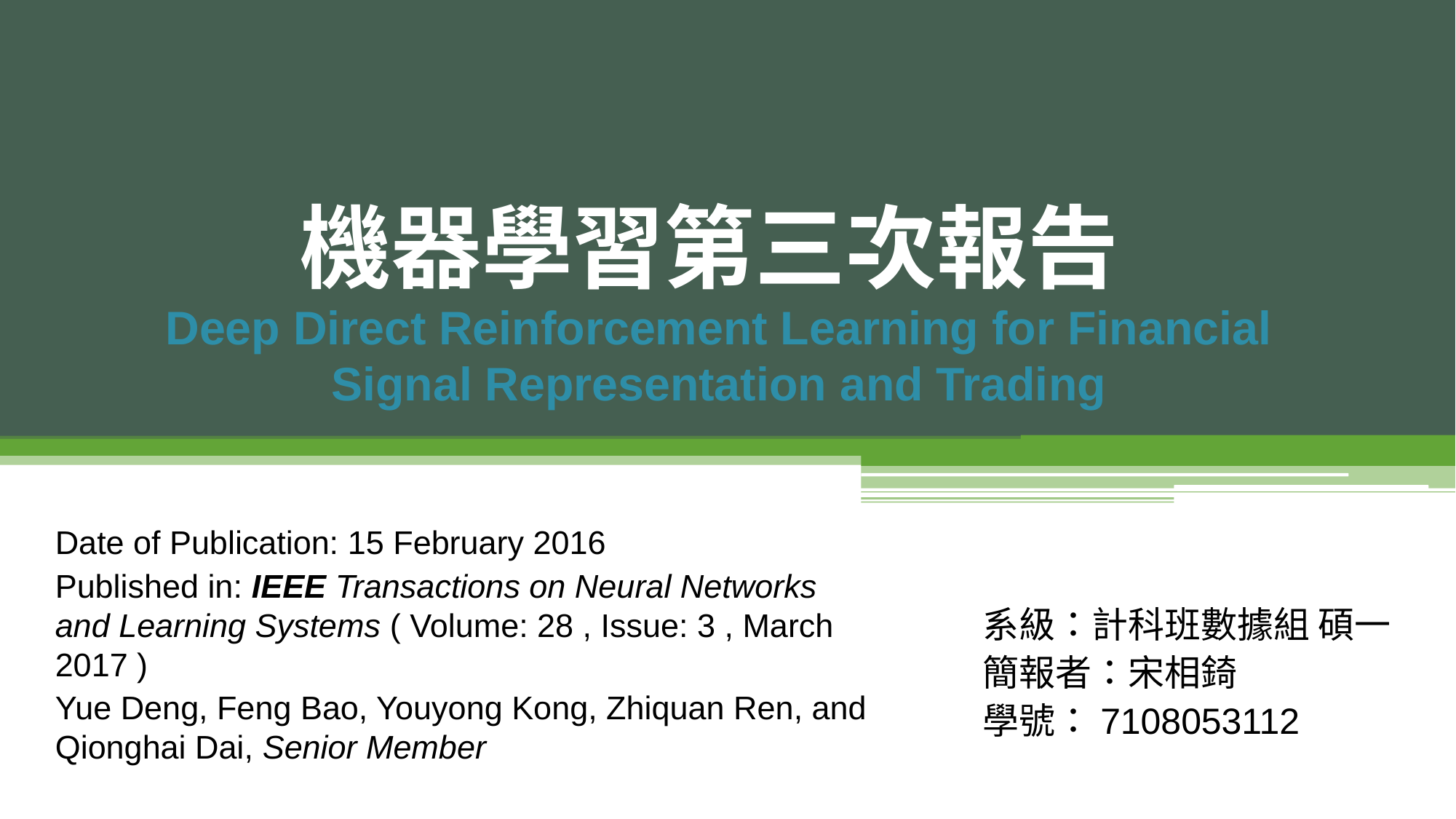

# 機器學習第三次報告
Deep Direct Reinforcement Learning for Financial Signal Representation and Trading
Date of Publication: 15 February 2016
Published in: IEEE Transactions on Neural Networks and Learning Systems ( Volume: 28 , Issue: 3 , March 2017 )
Yue Deng, Feng Bao, Youyong Kong, Zhiquan Ren, and Qionghai Dai, Senior Member
系級：計科班數據組 碩一
簡報者：宋相錡
學號：7108053112